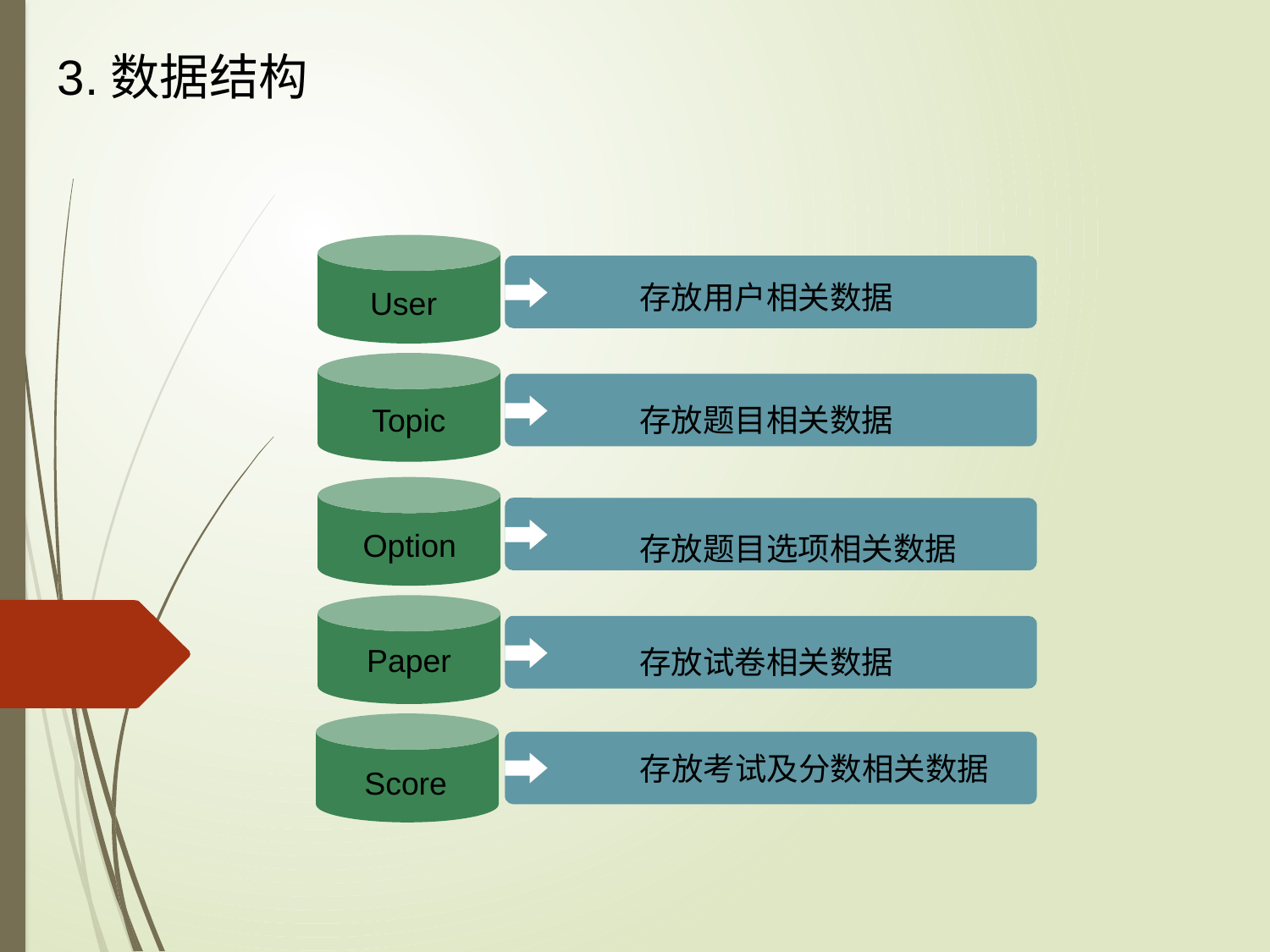

3.数据结构

存放用户相关数据
点击添加文本
User

Topic
存放题目相关数据

点击添加文本

Option

存放题目选项相关数据
点击添加文本

Paper
存放试卷相关数据

存放考试及分数相关数据

Score
点击添加文本